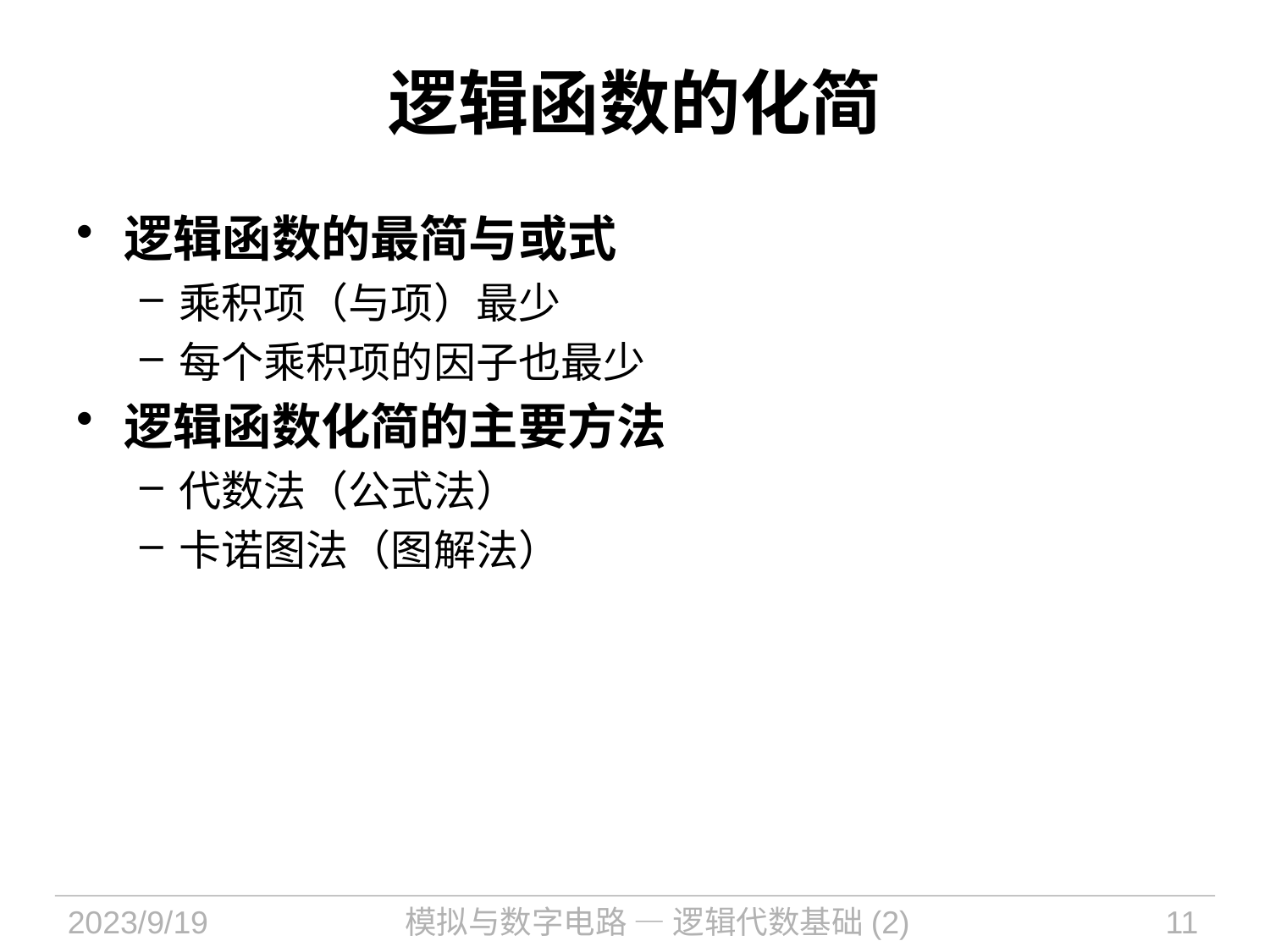

# 逻辑函数的化简
逻辑函数的最简与或式
乘积项（与项）最少
每个乘积项的因子也最少
逻辑函数化简的主要方法
代数法（公式法）
卡诺图法（图解法）
2023/9/19
模拟与数字电路 — 逻辑代数基础(2)
11